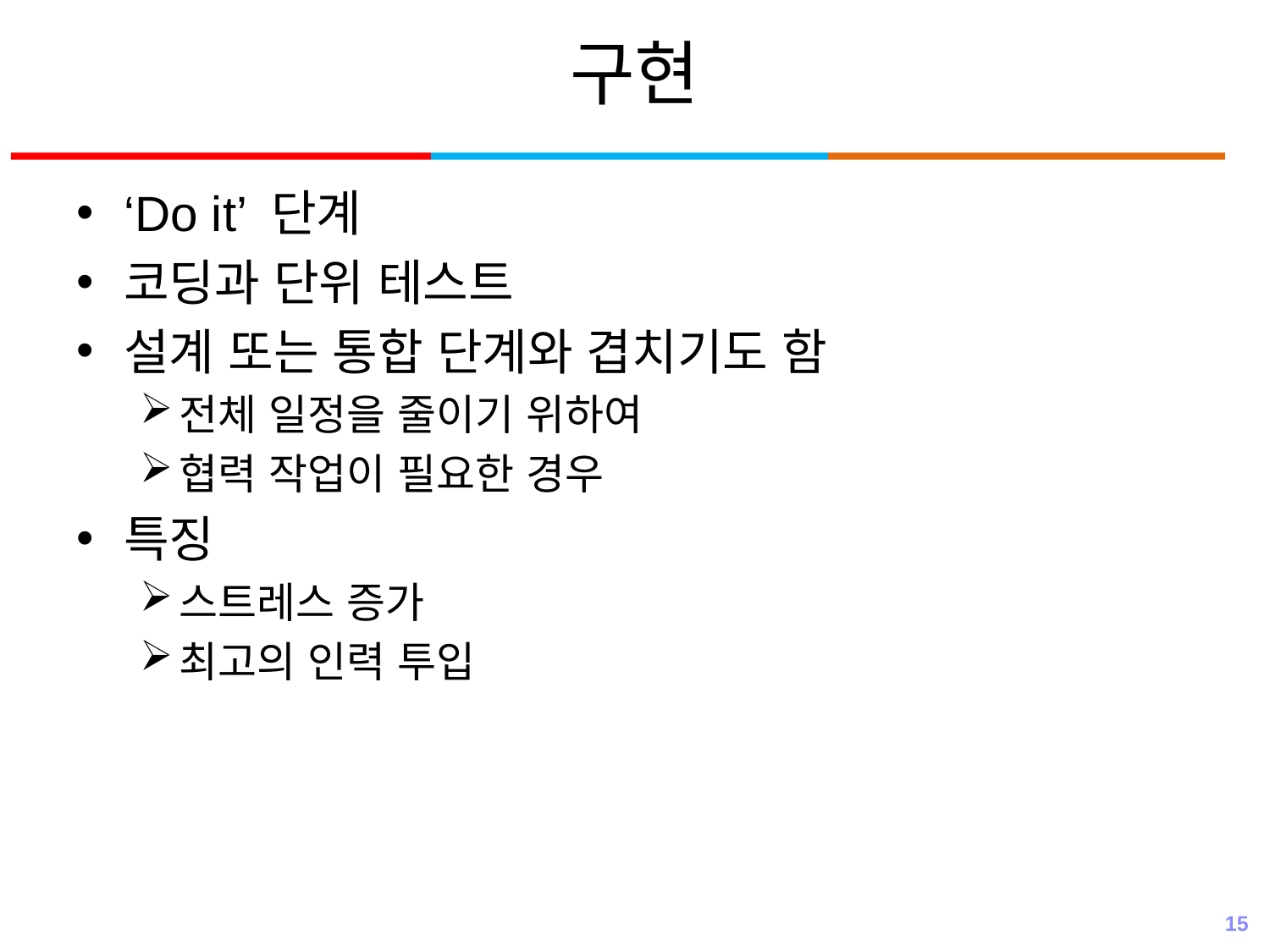

# 구현
‘Do it’ 단계
코딩과 단위 테스트
설계 또는 통합 단계와 겹치기도 함
전체 일정을 줄이기 위하여
협력 작업이 필요한 경우
특징
스트레스 증가
최고의 인력 투입
15